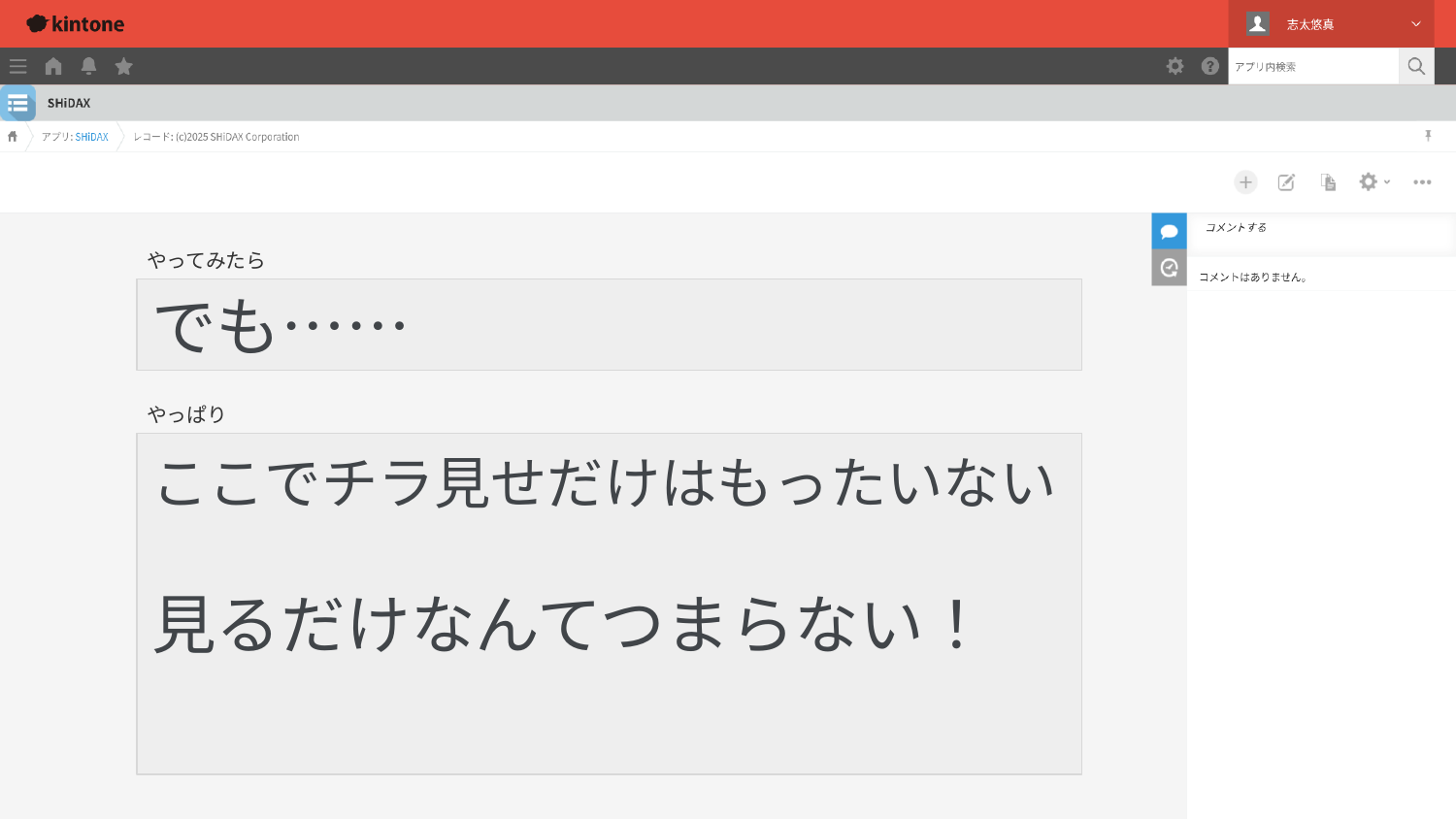

やってみたら
# でも……
やっぱり
ここでチラ見せだけはもったいない
見るだけなんてつまらない！